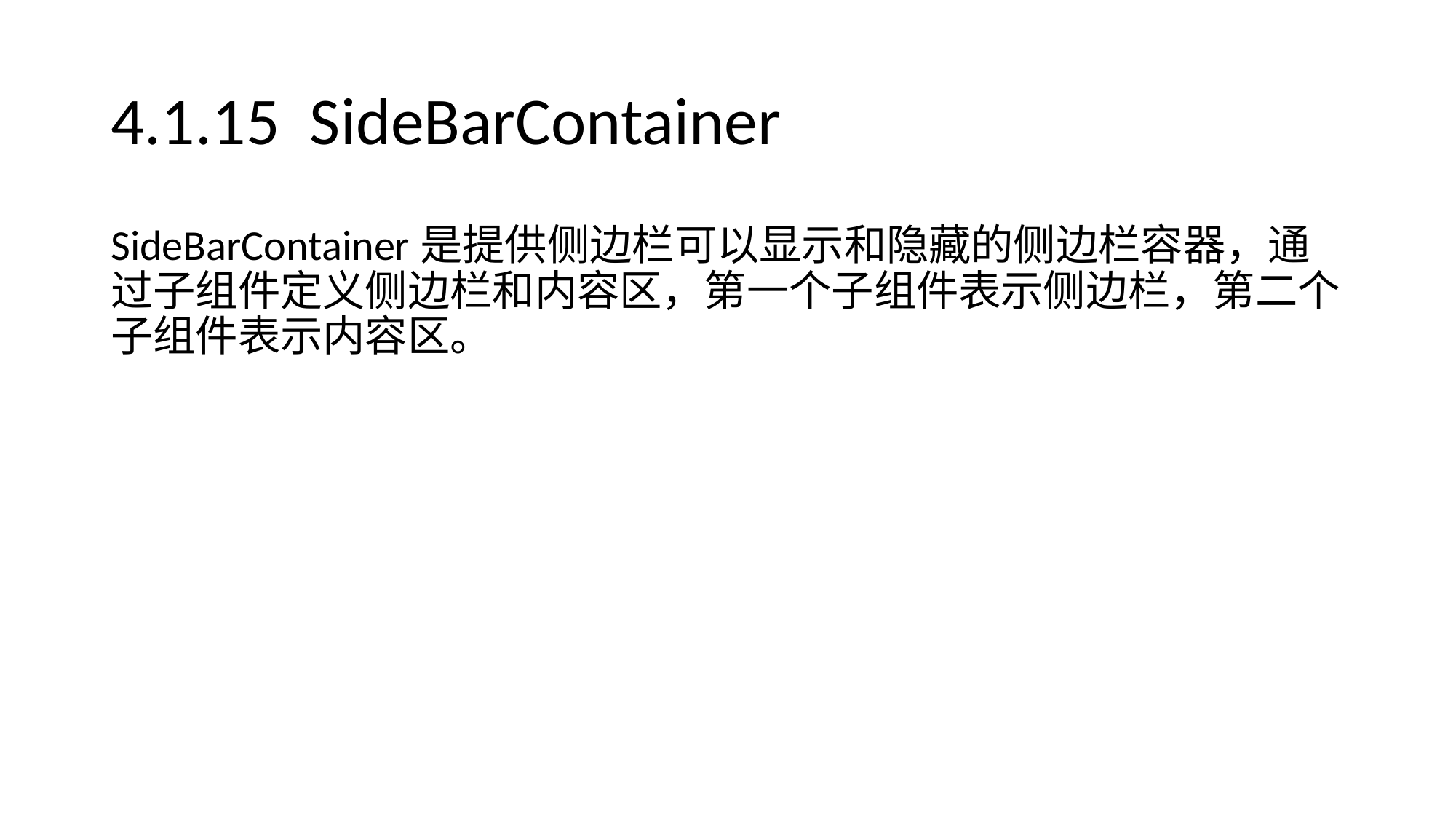

# 4.1.15  SideBarContainer
SideBarContainer是提供侧边栏可以显示和隐藏的侧边栏容器，通过子组件定义侧边栏和内容区，第一个子组件表示侧边栏，第二个子组件表示内容区。